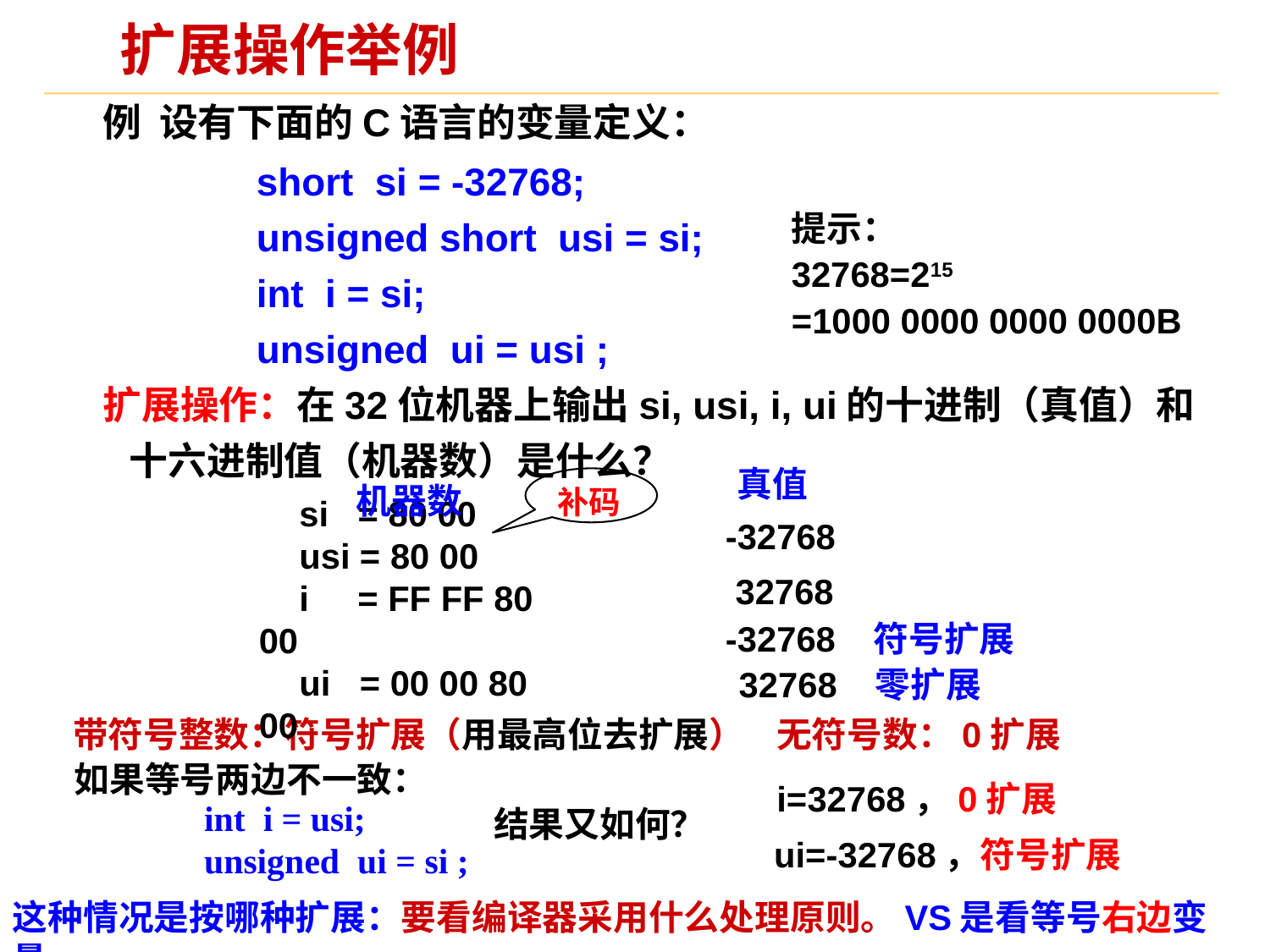

# 扩展操作举例
例  设有下面的C语言的变量定义：
		short  si = -32768;
		unsigned short  usi = si;
		int  i = si;
		unsigned  ui = usi ;
扩展操作：在32位机器上输出si, usi, i, ui的十进制（真值）和十六进制值（机器数）是什么？
提示：
32768=215
=1000 0000 0000 0000B
真值
补码
机器数
-32768
si   = 80 00
usi = 80 00
i     = FF FF 80 00
ui   = 00 00 80 00
 32768
-32768   符号扩展
 32768   零扩展
带符号整数：符号扩展（用最高位去扩展）    无符号数：0扩展
如果等号两边不一致：
int  i = usi;
unsigned  ui = si ;
结果又如何？
i=32768，0扩展
ui=-32768，符号扩展
这种情况是按哪种扩展：要看编译器采用什么处理原则。VS是看等号右边变量
9